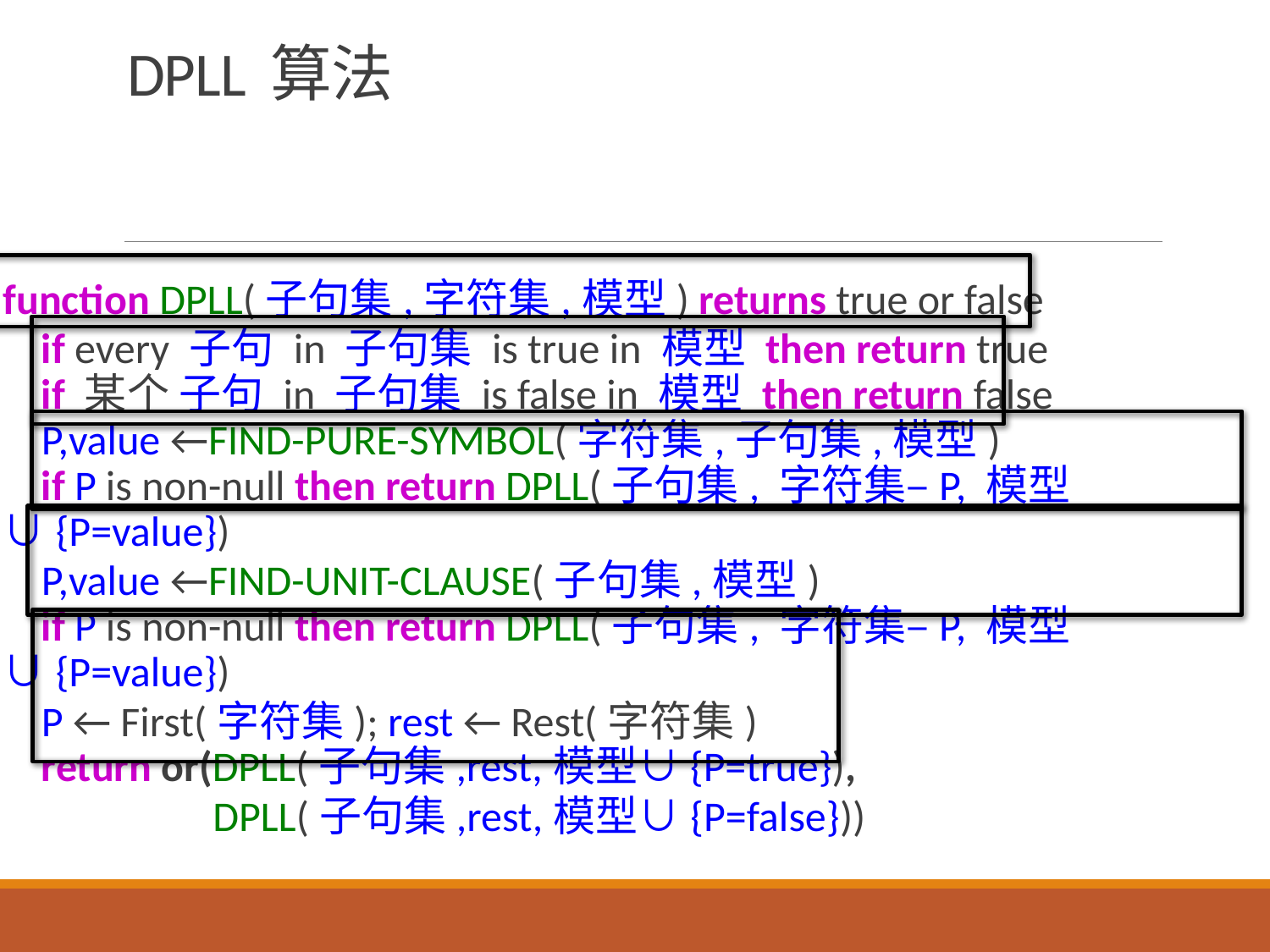

# DPLL 算法

function DPLL(子句集,字符集,模型) returns true or false
    if every 子句 in 子句集 is true in 模型 then return true
    if 某个 子句 in 子句集 is false in 模型 then return false
    P,value ←FIND-PURE-SYMBOL(字符集,子句集,模型)
    if P is non-null then return DPLL(子句集, 字符集–P, 模型∪{P=value})
    P,value ←FIND-UNIT-CLAUSE(子句集,模型)
    if P is non-null then return DPLL(子句集, 字符集–P, 模型∪{P=value})
    P ← First(字符集); rest ← Rest(字符集)
    return or(DPLL(子句集,rest,模型∪{P=true}),
                      DPLL(子句集,rest,模型∪{P=false}))